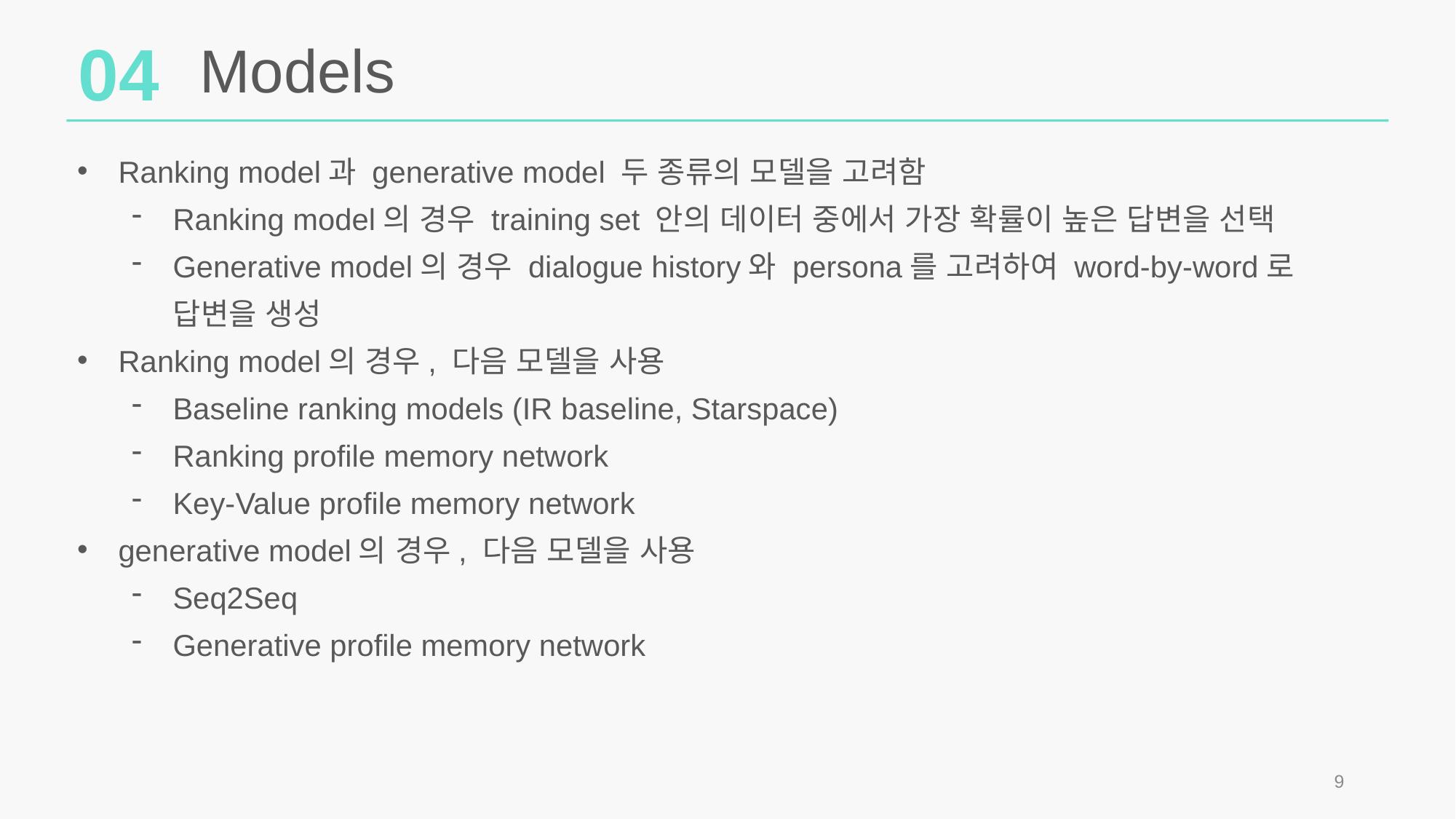

04
Models

Ranking model과 generative model 두 종류의 모델을 고려함
Ranking model의 경우 training set 안의 데이터 중에서 가장 확률이 높은 답변을 선택
Generative model의 경우 dialogue history와 persona를 고려하여 word-by-word로 답변을 생성
Ranking model의 경우, 다음 모델을 사용
Baseline ranking models (IR baseline, Starspace)
Ranking profile memory network
Key-Value profile memory network
generative model의 경우, 다음 모델을 사용
Seq2Seq
Generative profile memory network

9